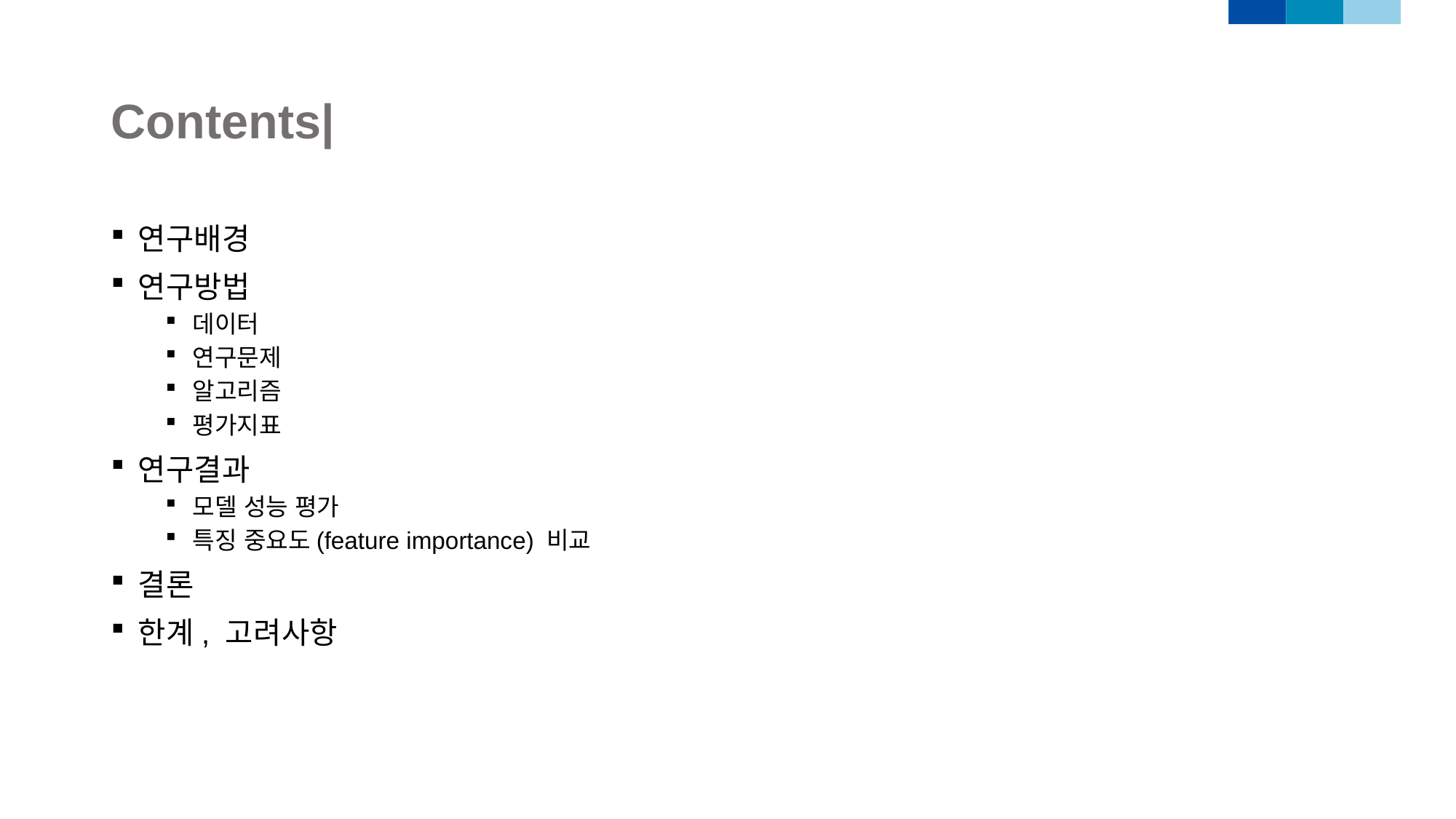

Contents|

연구배경
연구방법
데이터
연구문제
알고리즘
평가지표
연구결과
모델 성능 평가
특징 중요도(feature importance) 비교
결론
한계, 고려사항